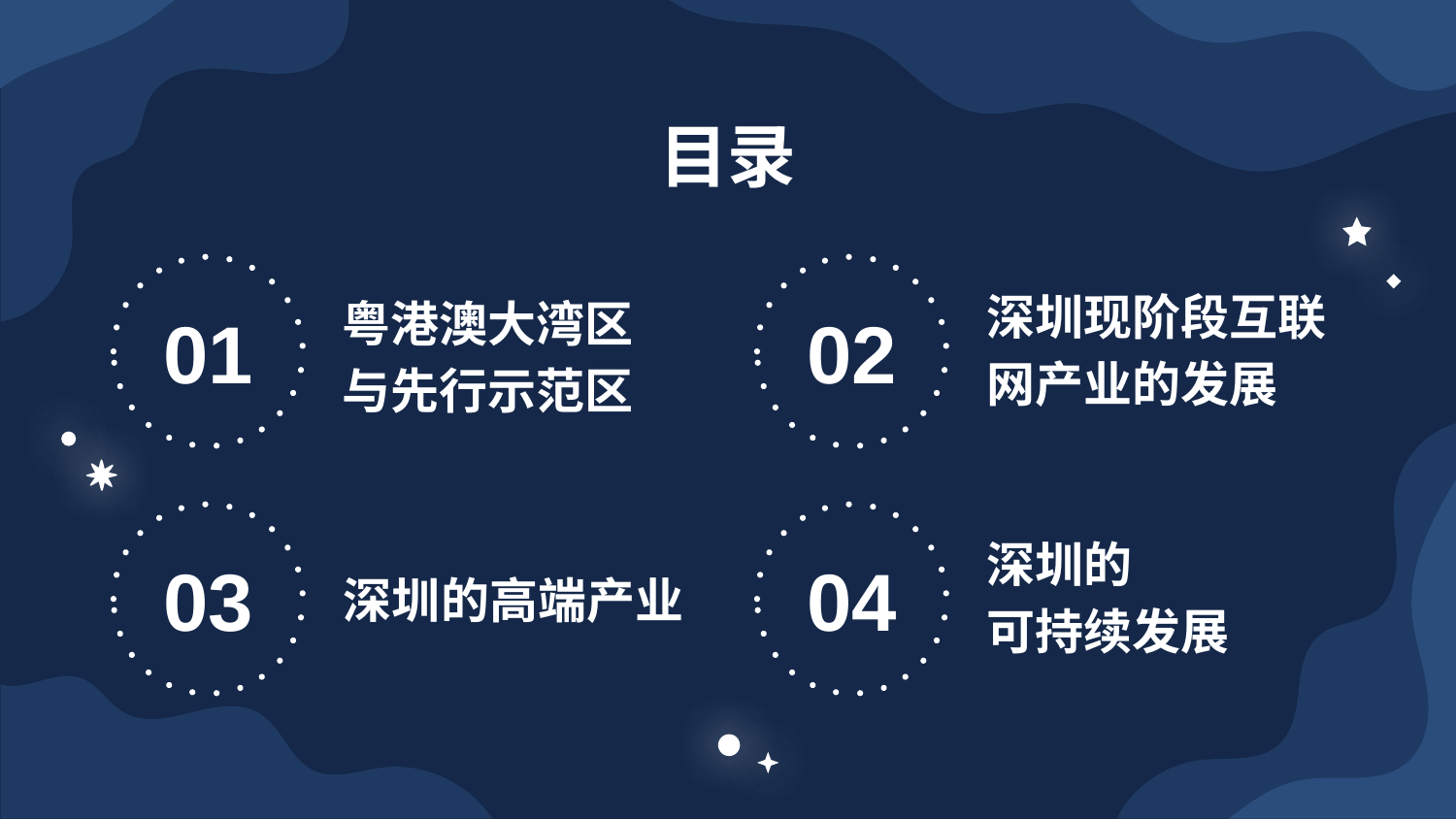

# 目录

01
01
02
02
粤港澳大湾区
与先行示范区

深圳现阶段互联
网产业的发展

03
03
04
04
深圳的
可持续发展
深圳的高端产业